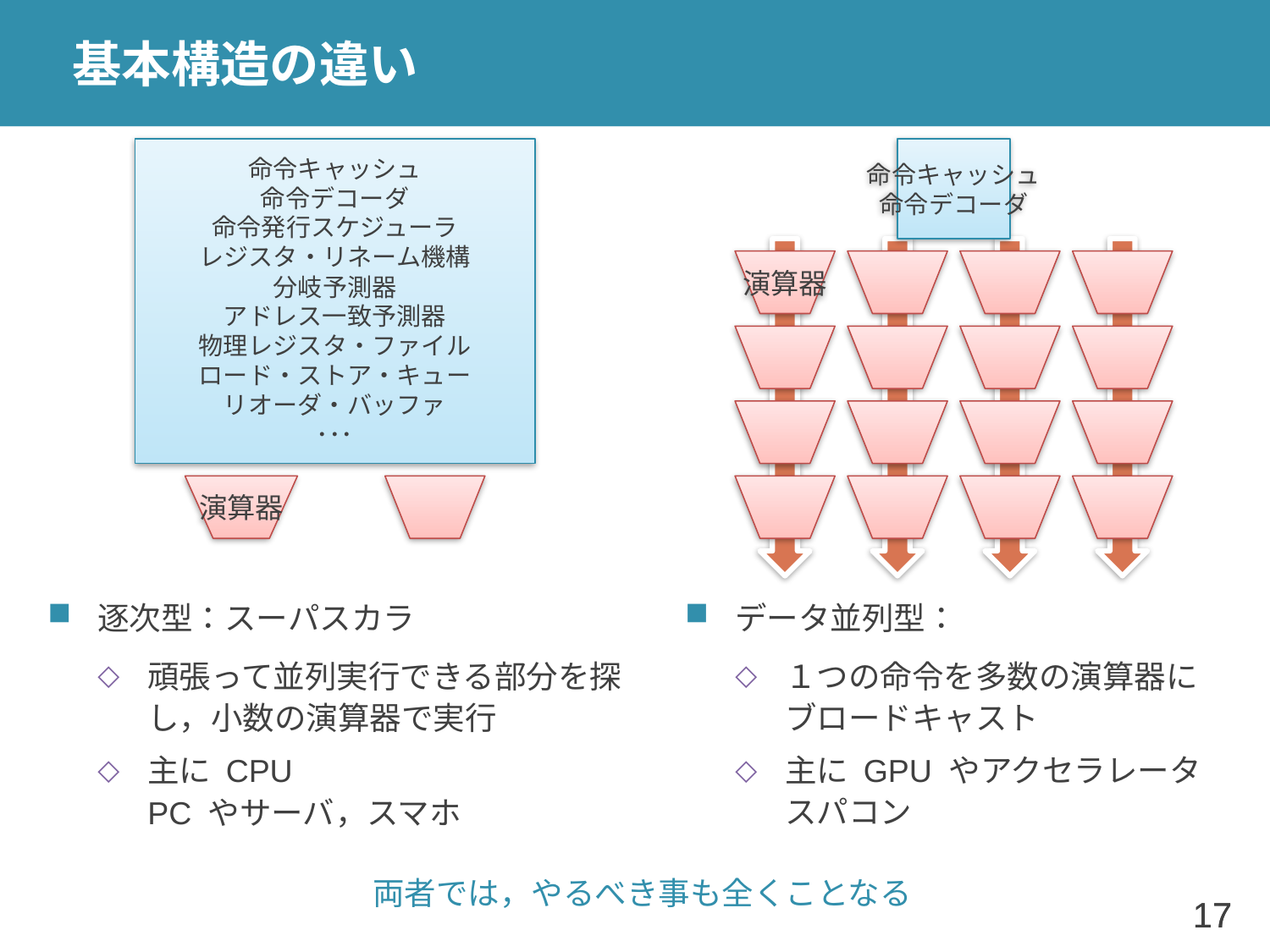

# 基本構造の違い
命令キャッシュ
命令デコーダ
命令発行スケジューラ
レジスタ・リネーム機構
分岐予測器
アドレス一致予測器
物理レジスタ・ファイル
ロード・ストア・キュー
リオーダ・バッファ
･･･
命令キャッシュ
命令デコーダ

演算器

演算器

データ並列型：
１つの命令を多数の演算器にブロードキャスト
主に GPU やアクセラレータ
スパコン
逐次型：スーパスカラ
頑張って並列実行できる部分を探し，小数の演算器で実行
主に CPU
PC やサーバ，スマホ
両者では，やるべき事も全くことなる